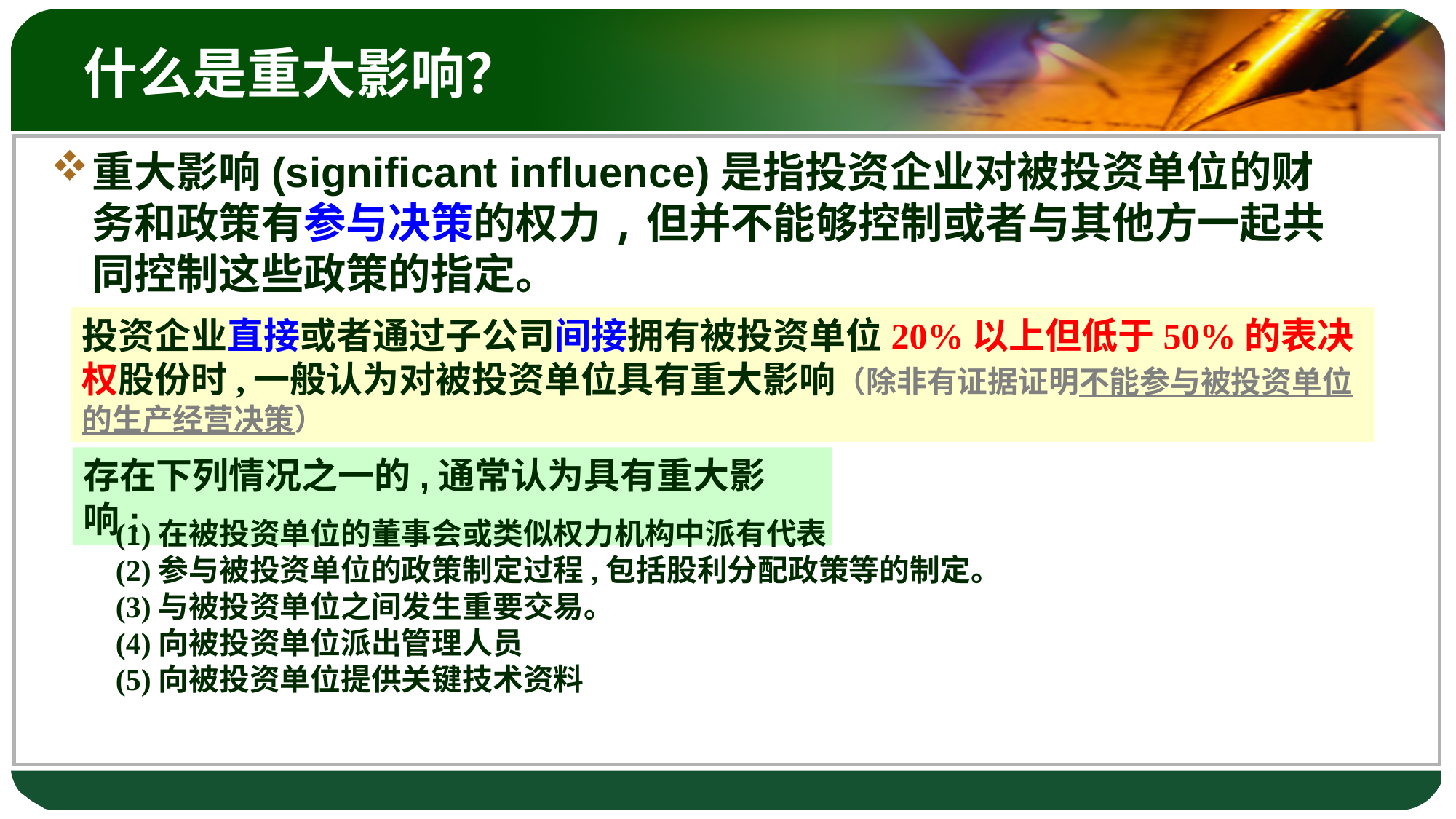

# 什么是重大影响？
重大影响(significant influence)是指投资企业对被投资单位的财务和政策有参与决策的权力,但并不能够控制或者与其他方一起共同控制这些政策的指定。

投资企业直接或者通过子公司间接拥有被投资单位20%以上但低于50%的表决权股份时,一般认为对被投资单位具有重大影响（除非有证据证明不能参与被投资单位的生产经营决策）
存在下列情况之一的,通常认为具有重大影响:
(1)在被投资单位的董事会或类似权力机构中派有代表
(2)参与被投资单位的政策制定过程,包括股利分配政策等的制定。
(3)与被投资单位之间发生重要交易。
(4)向被投资单位派出管理人员
(5)向被投资单位提供关键技术资料